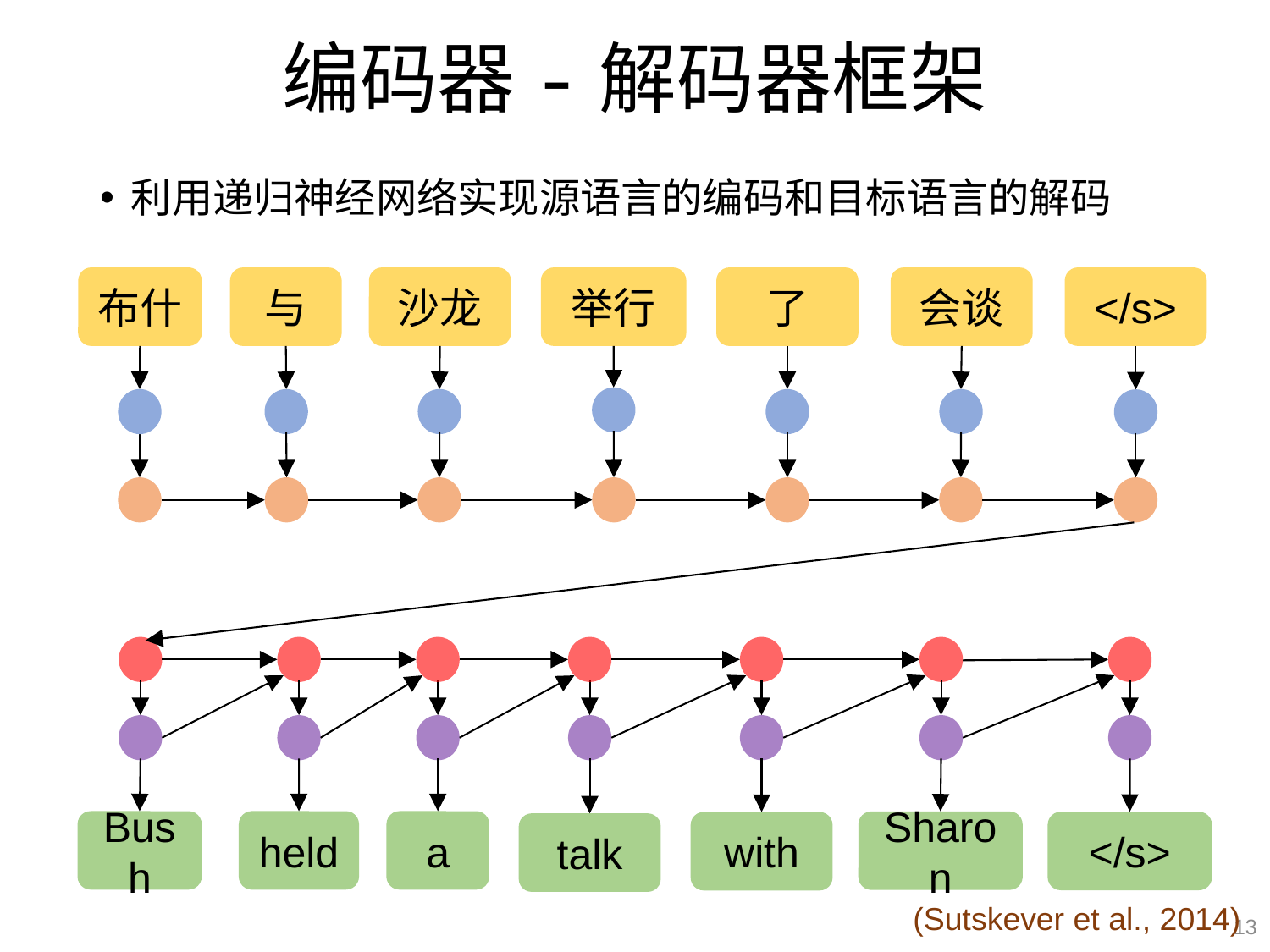

# 编码器-解码器框架
利用递归神经网络实现源语言的编码和目标语言的解码
布什
与
沙龙
举行
了
会谈
</s>

Bush
held
a
talk
with
Sharon
</s>
(Sutskever et al., 2014)
13